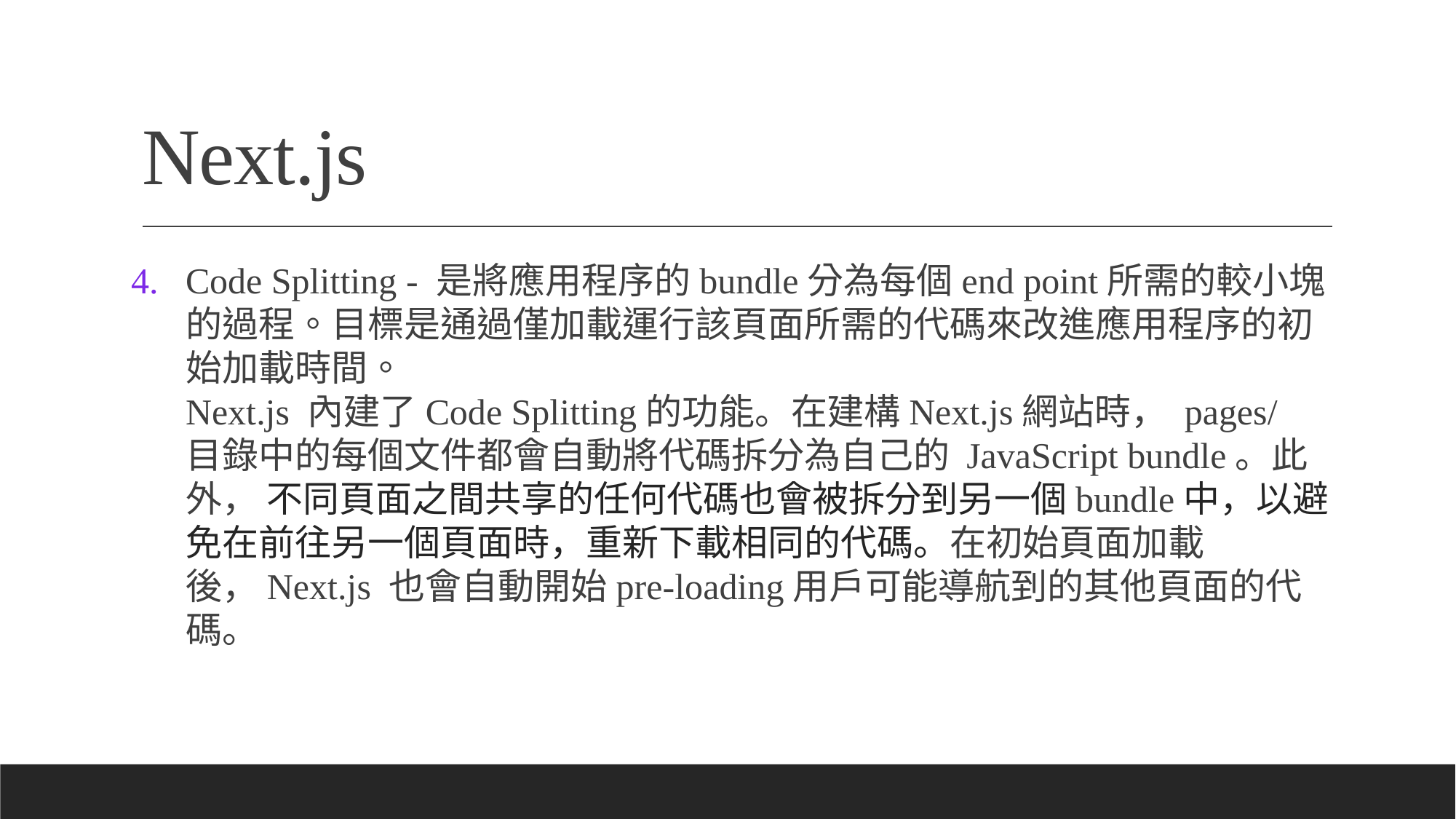

# Next.js
Code Splitting - 是將應用程序的bundle分為每個end point所需的較小塊的過程。目標是通過僅加載運行該頁面所需的代碼來改進應用程序的初始加載時間。
Next.js 內建了Code Splitting的功能。在建構Next.js網站時， pages/ 目錄中的每個文件都會自動將代碼拆分為自己的 JavaScript bundle。此外， 不同頁面之間共享的任何代碼也會被拆分到另一個bundle中，以避免在前往另一個頁面時，重新下載相同的代碼。在初始頁面加載後，Next.js 也會自動開始pre-loading用戶可能導航到的其他頁面的代碼。